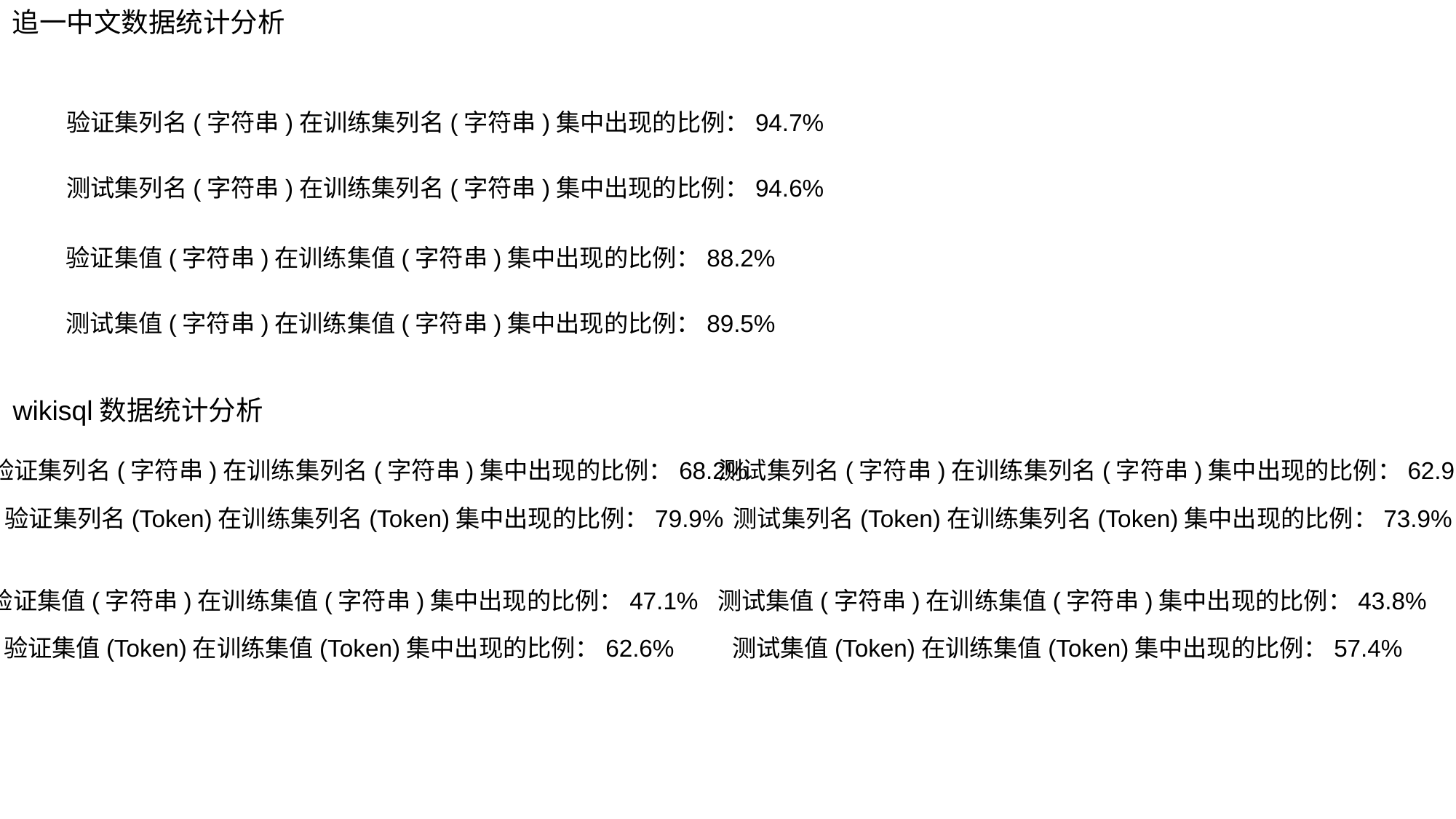

追一中文数据统计分析
验证集列名(字符串)在训练集列名(字符串)集中出现的比例：94.7%
测试集列名(字符串)在训练集列名(字符串)集中出现的比例：94.6%
验证集值(字符串)在训练集值(字符串)集中出现的比例：88.2%
测试集值(字符串)在训练集值(字符串)集中出现的比例：89.5%
wikisql数据统计分析
验证集列名(字符串)在训练集列名(字符串)集中出现的比例：68.2%
测试集列名(字符串)在训练集列名(字符串)集中出现的比例：62.9%
验证集列名(Token)在训练集列名(Token)集中出现的比例：79.9%
测试集列名(Token)在训练集列名(Token)集中出现的比例：73.9%
验证集值(字符串)在训练集值(字符串)集中出现的比例：47.1%
测试集值(字符串)在训练集值(字符串)集中出现的比例：43.8%
验证集值(Token)在训练集值(Token)集中出现的比例：62.6%
测试集值(Token)在训练集值(Token)集中出现的比例：57.4%